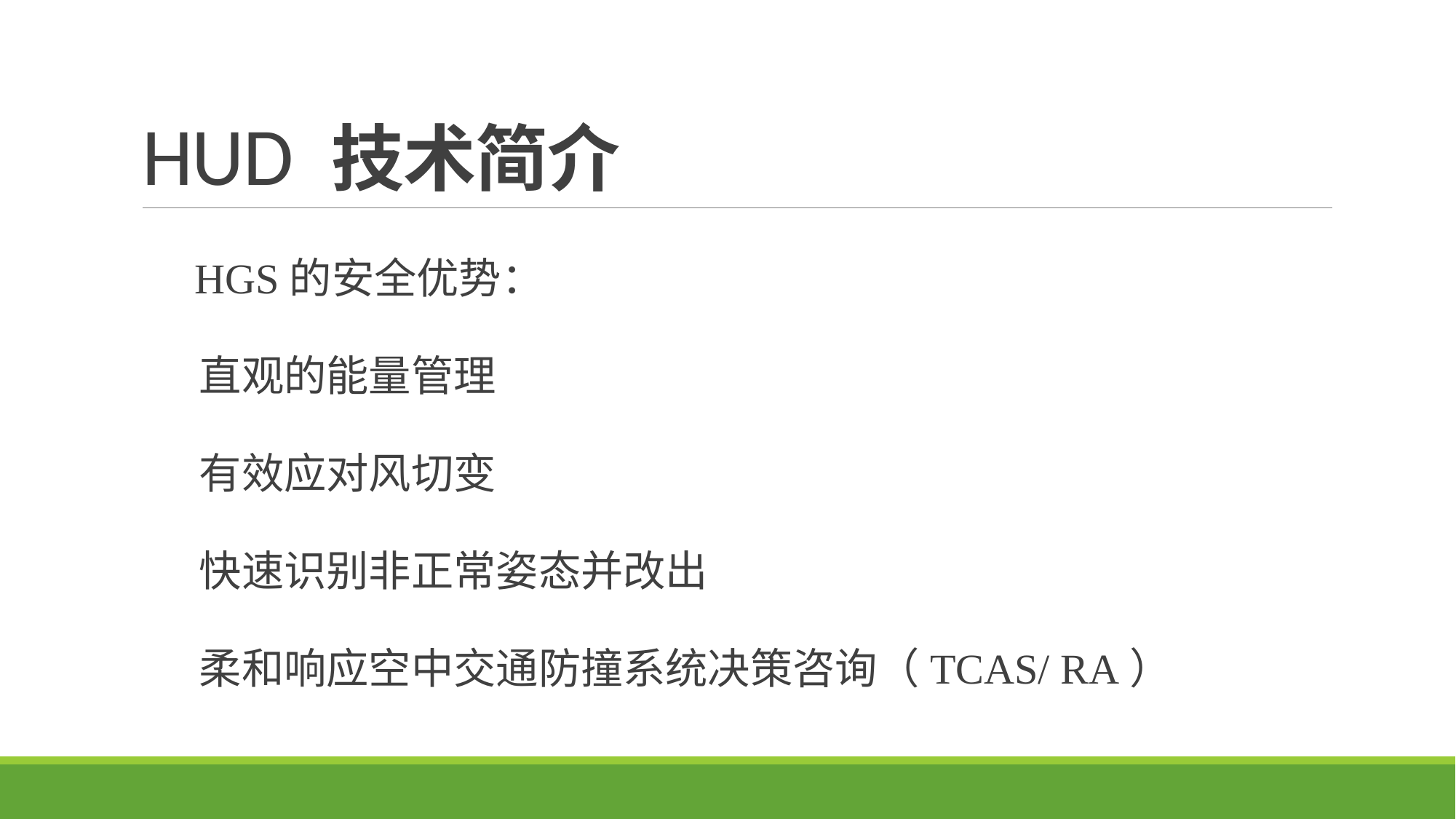

# HUD 技术简介
     HGS的安全优势：
     直观的能量管理
     有效应对风切变
     快速识别非正常姿态并改出
     柔和响应空中交通防撞系统决策咨询（TCAS/ RA）